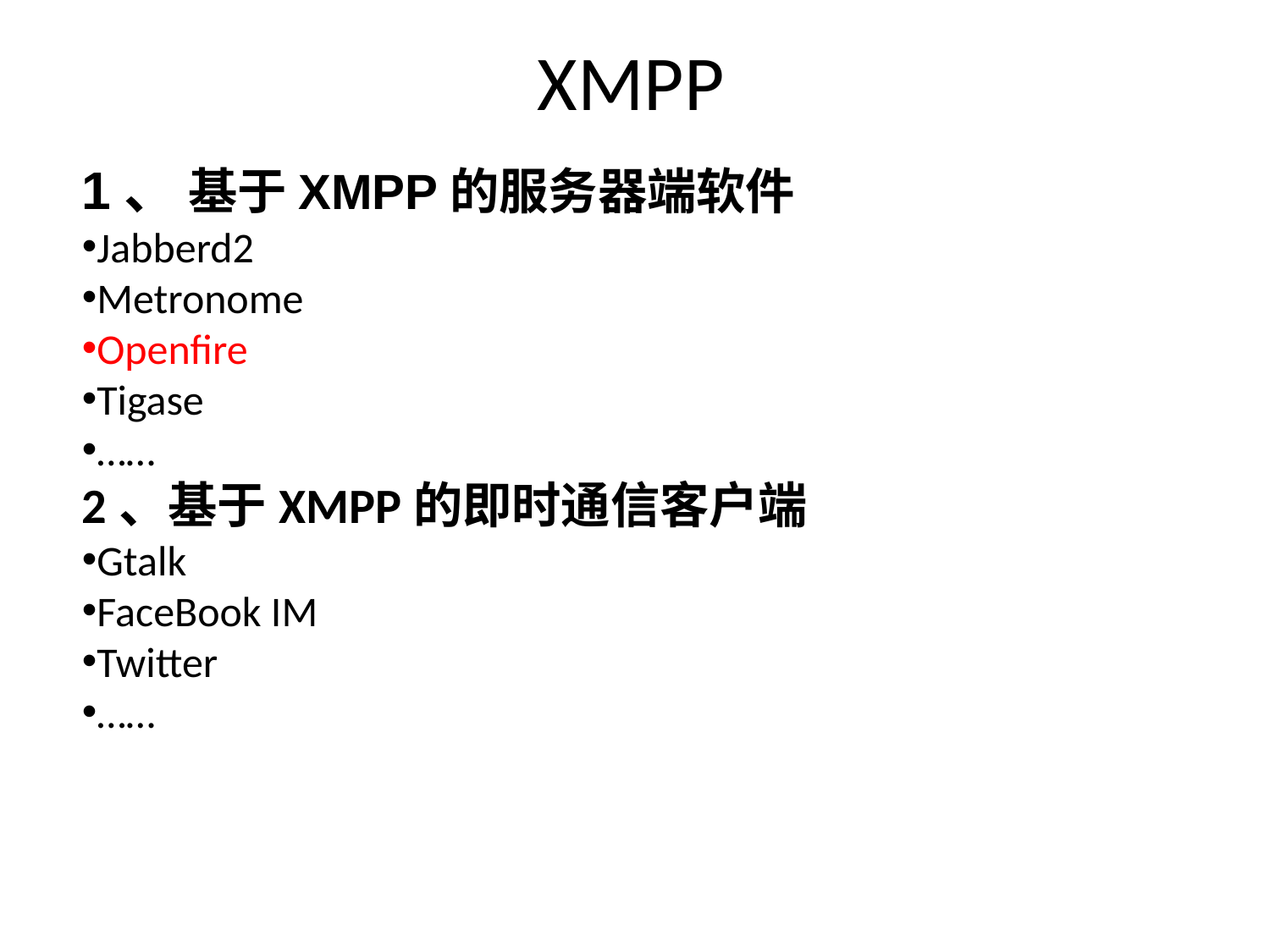

# XMPP
1、 基于XMPP的服务器端软件
Jabberd2
Metronome
Openfire
Tigase
……
2、基于XMPP的即时通信客户端
Gtalk
FaceBook IM
Twitter
……